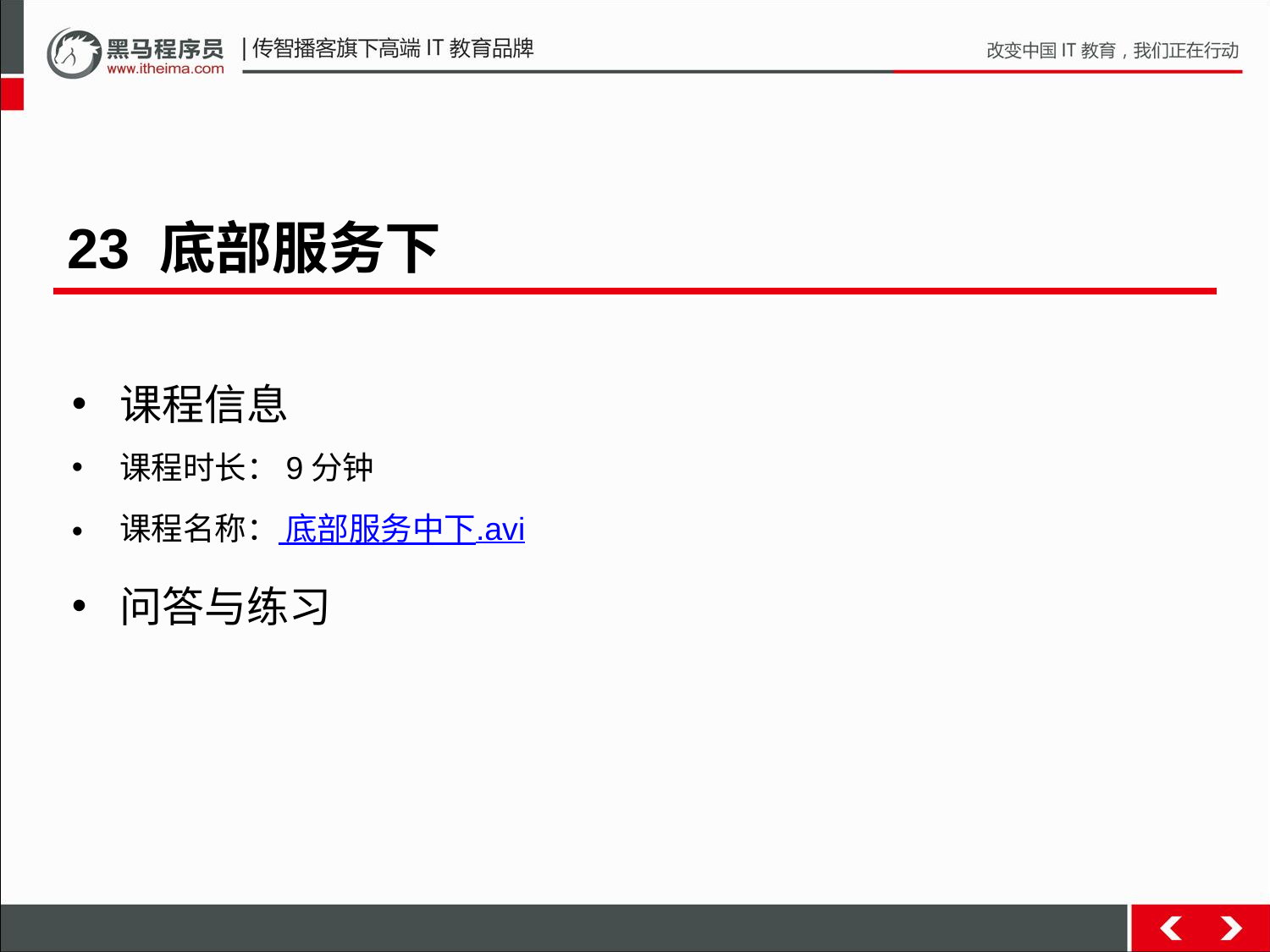

23 底部服务下
课程信息
课程时长：9分钟
课程名称： 底部服务中下.avi
问答与练习